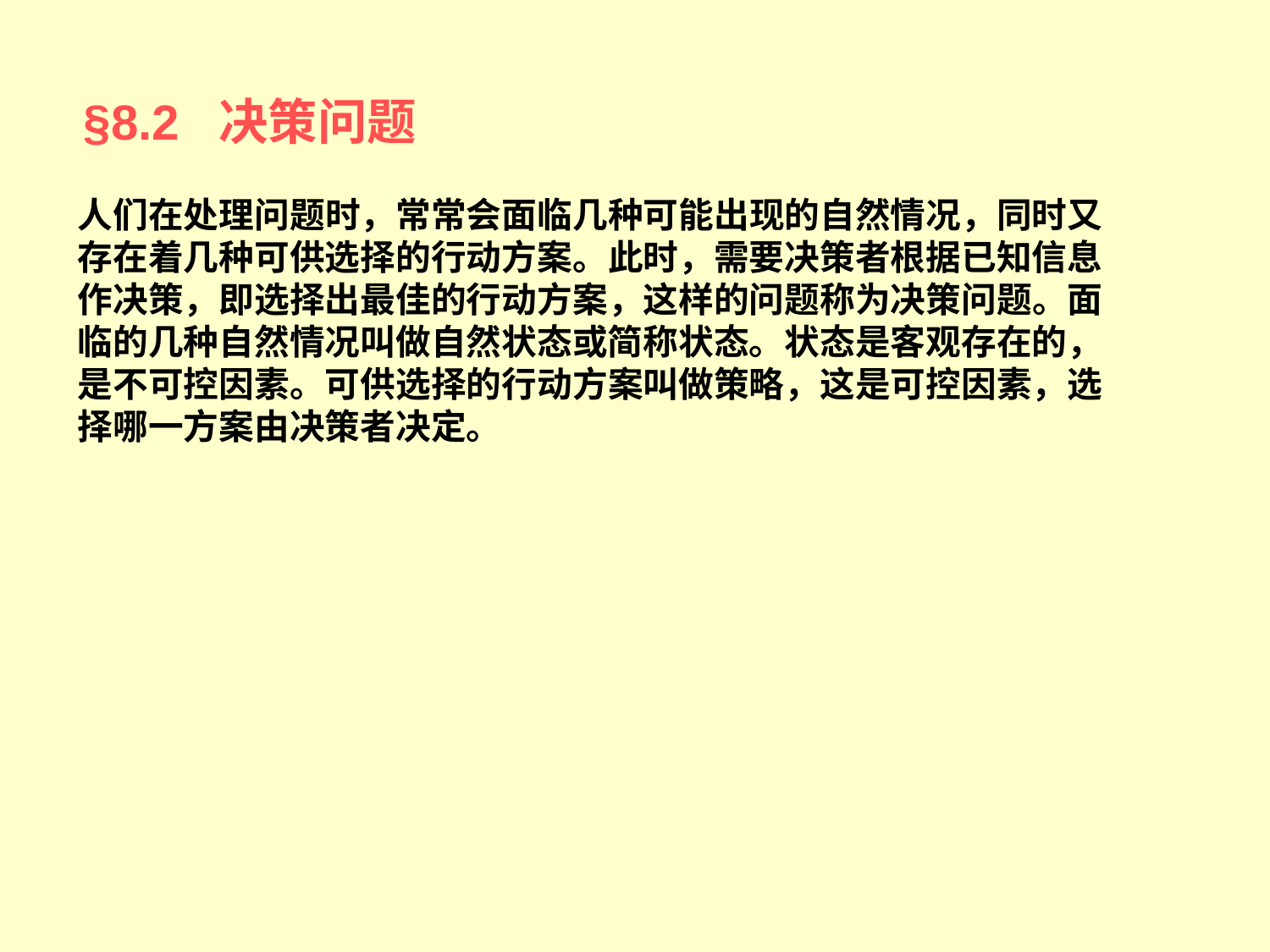

§8.2  决策问题
人们在处理问题时，常常会面临几种可能出现的自然情况，同时又存在着几种可供选择的行动方案。此时，需要决策者根据已知信息作决策，即选择出最佳的行动方案，这样的问题称为决策问题。面临的几种自然情况叫做自然状态或简称状态。状态是客观存在的，是不可控因素。可供选择的行动方案叫做策略，这是可控因素，选择哪一方案由决策者决定。